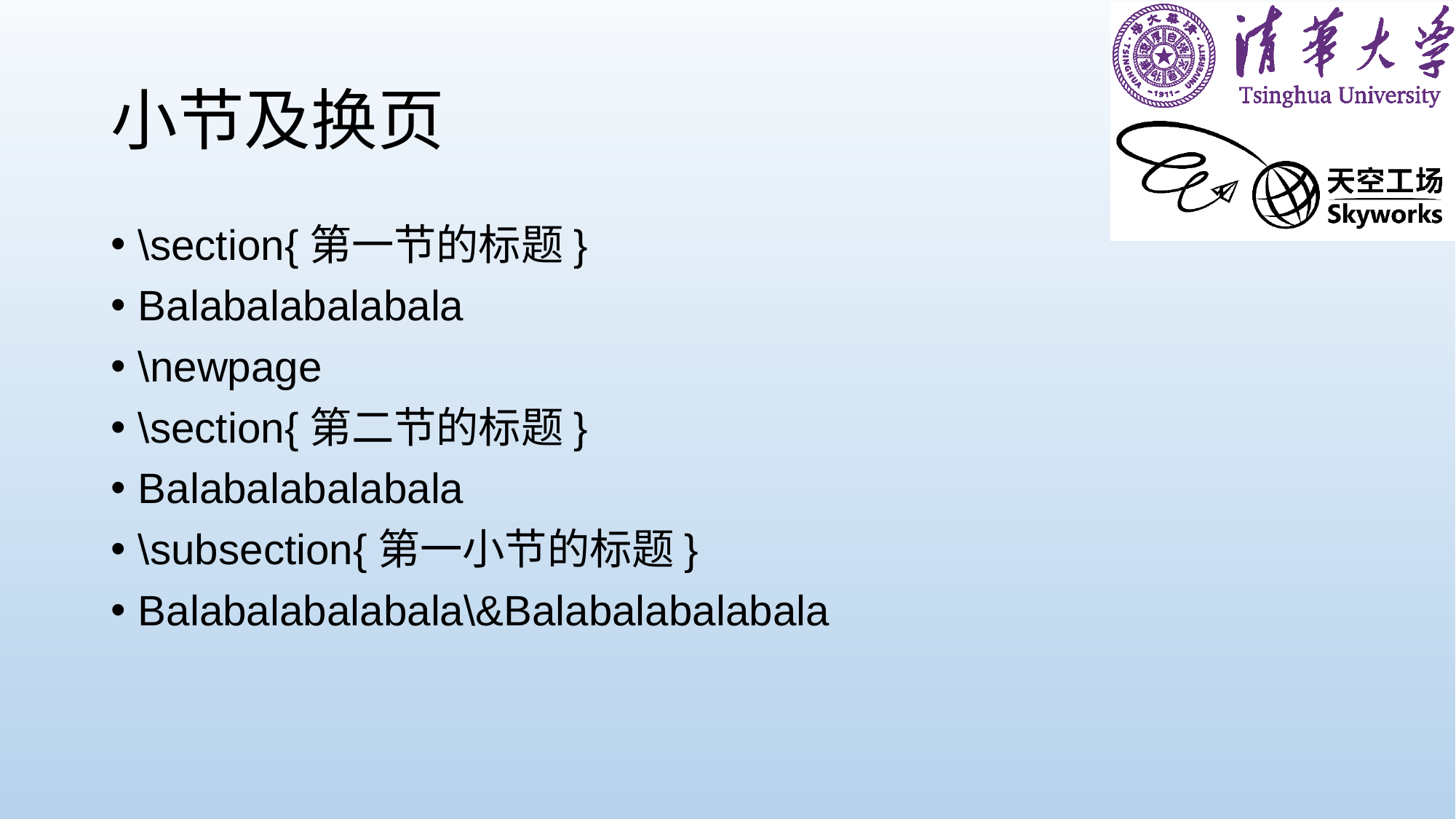

# 小节及换页
\section{第一节的标题}
Balabalabalabala
\newpage
\section{第二节的标题}
Balabalabalabala
\subsection{第一小节的标题}
Balabalabalabala\&Balabalabalabala